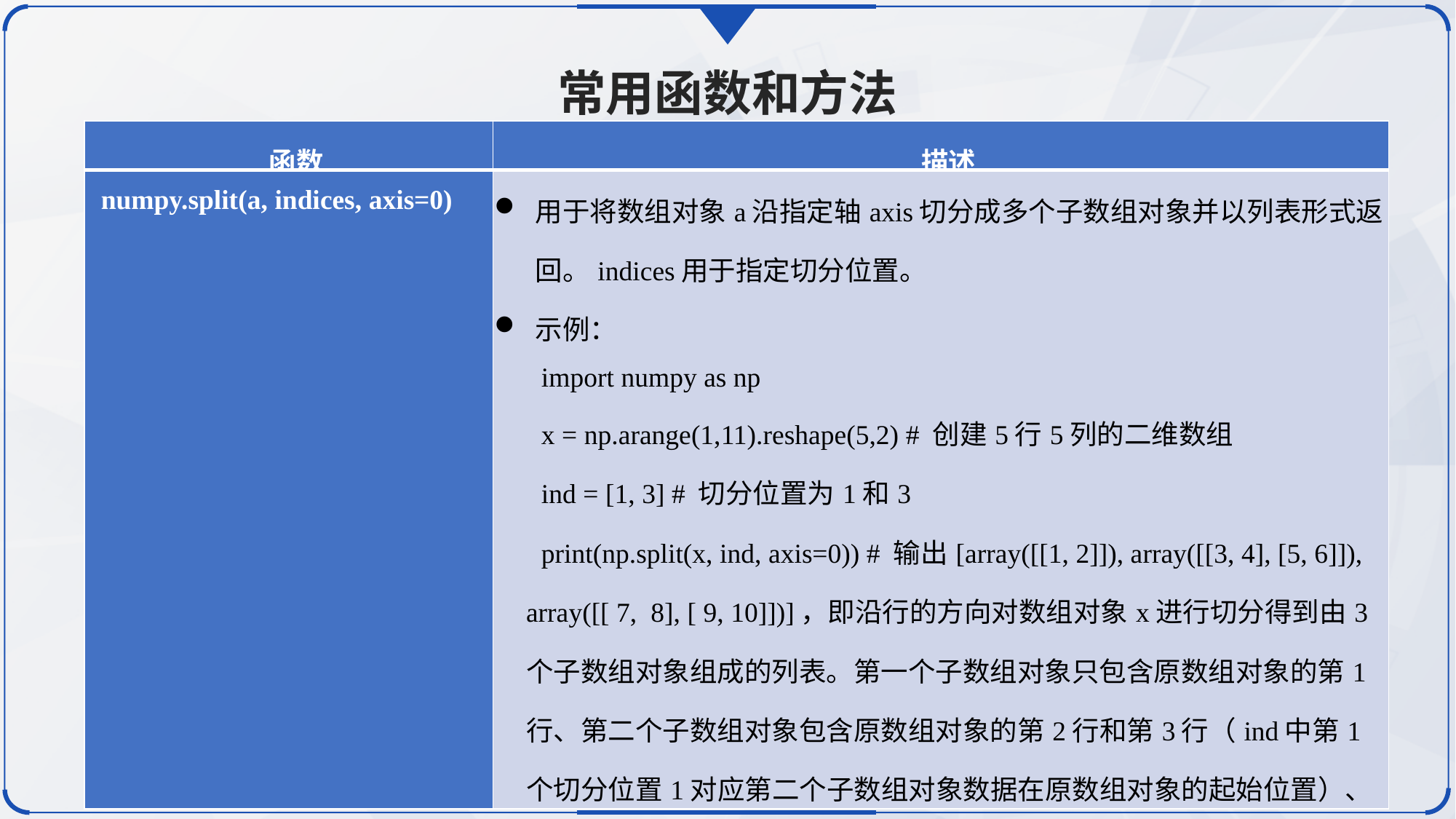

常用函数和方法
| 函数 | 描述 |
| --- | --- |
| numpy.split(a, indices, axis=0) | 用于将数组对象a沿指定轴axis切分成多个子数组对象并以列表形式返回。indices用于指定切分位置。 示例： import numpy as np x = np.arange(1,11).reshape(5,2) # 创建5行5列的二维数组 ind = [1, 3] # 切分位置为1和3 print(np.split(x, ind, axis=0)) # 输出[array([[1, 2]]), array([[3, 4], [5, 6]]), array([[ 7, 8], [ 9, 10]])]，即沿行的方向对数组对象x进行切分得到由3个子数组对象组成的列表。第一个子数组对象只包含原数组对象的第1行、第二个子数组对象包含原数组对象的第2行和第3行（ind中第1个切分位置1对应第二个子数组对象数据在原数组对象的起始位置）、第三个子数组对象包含原数组对象的第4行和第5行（ind中第2个切分位置3对应第三个子数组对象数据在原数组对象的起始位置）。 |